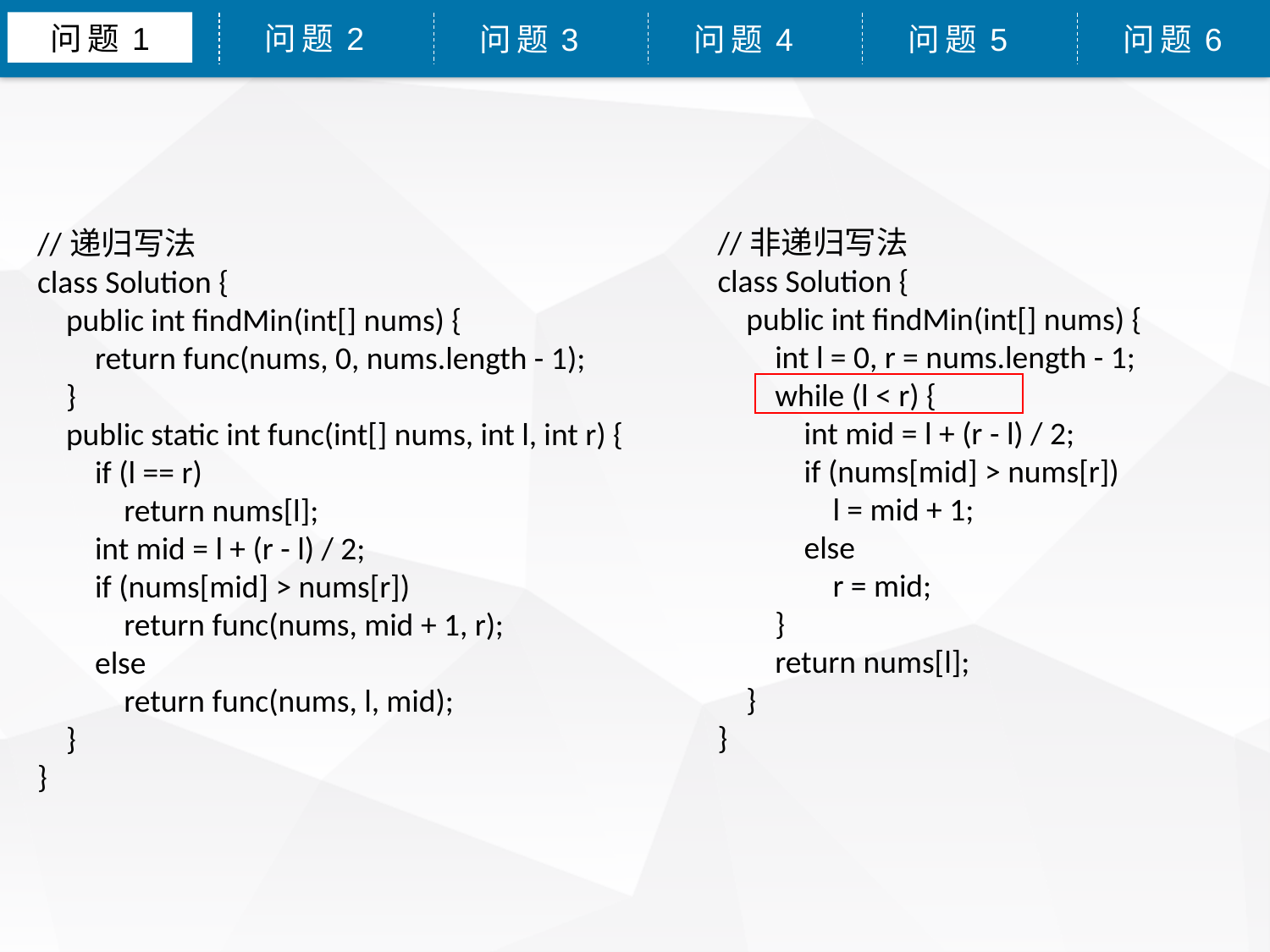

问题1
问题2
问题3
问题4
问题5
问题6
//非递归写法
class Solution {
    public int findMin(int[] nums) {
        int l = 0, r = nums.length - 1;
        while (l < r) {
            int mid = l + (r - l) / 2;
            if (nums[mid] > nums[r])
                l = mid + 1;
            else
                r = mid;
        }
        return nums[l];
    }
}
//递归写法
class Solution {
    public int findMin(int[] nums) {
        return func(nums, 0, nums.length - 1);
    }
    public static int func(int[] nums, int l, int r) {
        if (l == r)
            return nums[l];
        int mid = l + (r - l) / 2;
        if (nums[mid] > nums[r])
            return func(nums, mid + 1, r);
        else
            return func(nums, l, mid);
    }
}